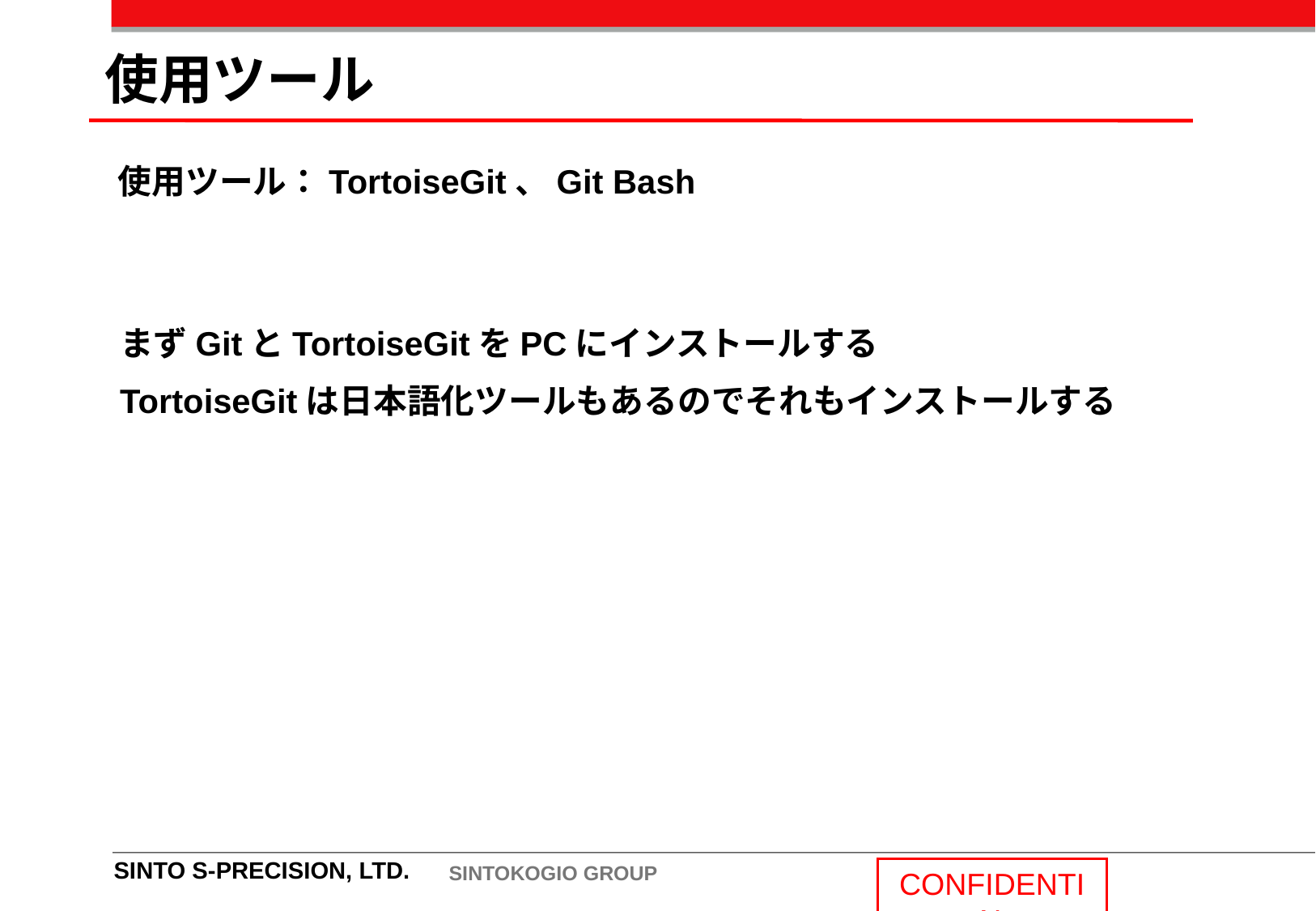

使用ツール

使用ツール：TortoiseGit、Git Bash
まずGitとTortoiseGitをPCにインストールする
TortoiseGitは日本語化ツールもあるのでそれもインストールする
SINTO S-PRECISION, LTD.
SINTOKOGIO GROUP
CONFIDENTIAL